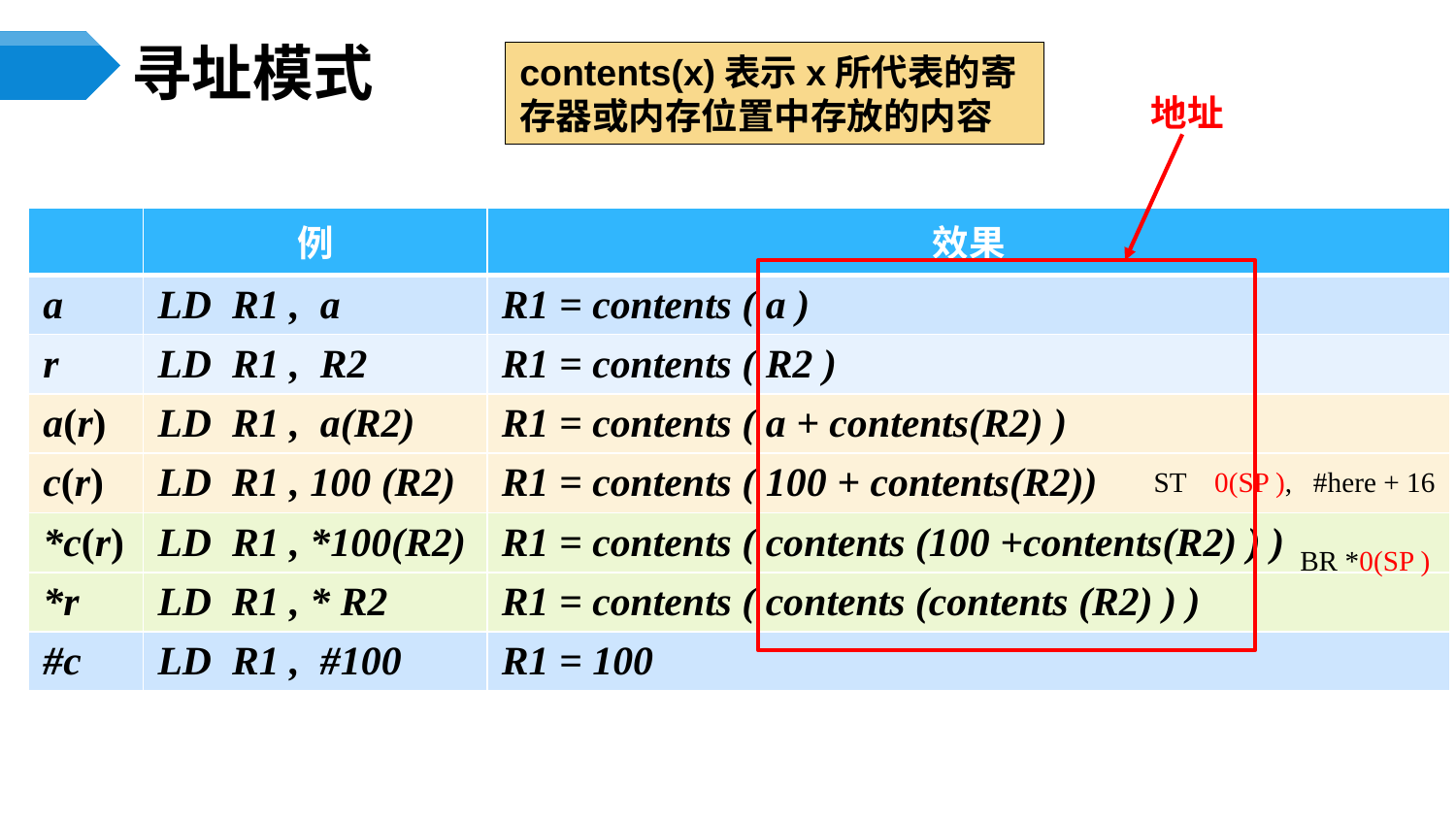

# 寻址模式
contents(x)表示x所代表的寄存器或内存位置中存放的内容
地址

|  | 例 | 效果 |
| --- | --- | --- |
| a | LD R1 , a | R1 = contents ( a ) |
| r | LD R1 , R2 | R1 = contents ( R2 ) |
| a(r) | LD R1 , a(R2) | R1 = contents ( a + contents(R2) ) |
| c(r) | LD R1 , 100 (R2) | R1 = contents ( 100 + contents(R2)) |
| \*c(r) | LD R1 , \*100(R2) | R1 = contents ( contents (100 +contents(R2) ) ) |
| \*r | LD R1 , \* R2 | R1 = contents ( contents (contents (R2) ) ) |
| #c | LD R1 , #100 | R1 = 100 |

ST    0(SP ),   #here + 16
BR *0(SP )